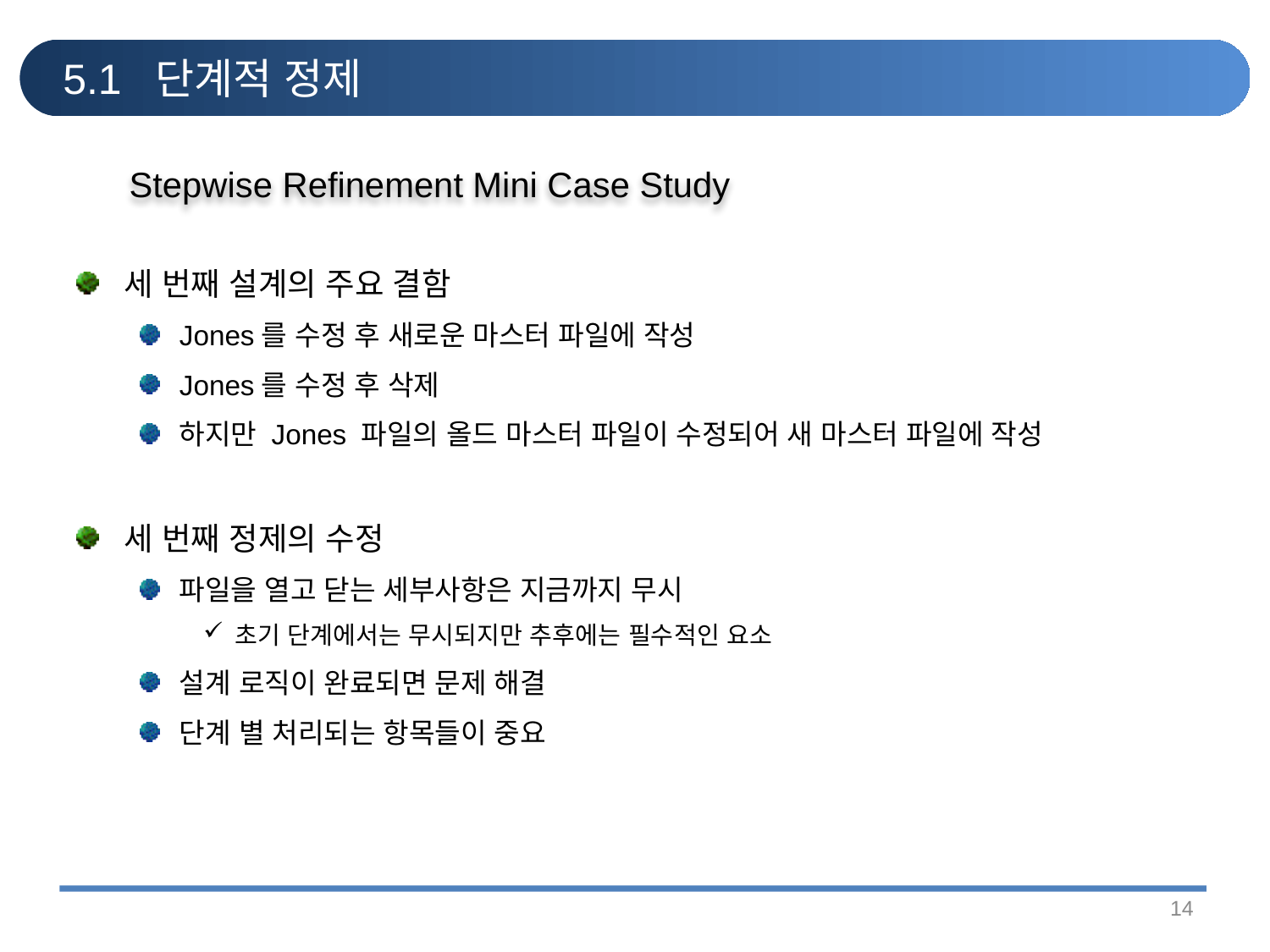

# 5.1  단계적 정제
Stepwise Refinement Mini Case Study
세 번째 설계의 주요 결함
Jones를 수정 후 새로운 마스터 파일에 작성
Jones를 수정 후 삭제
하지만 Jones 파일의 올드 마스터 파일이 수정되어 새 마스터 파일에 작성

세 번째 정제의 수정
파일을 열고 닫는 세부사항은 지금까지 무시
초기 단계에서는 무시되지만 추후에는 필수적인 요소
설계 로직이 완료되면 문제 해결
단계 별 처리되는 항목들이 중요
14